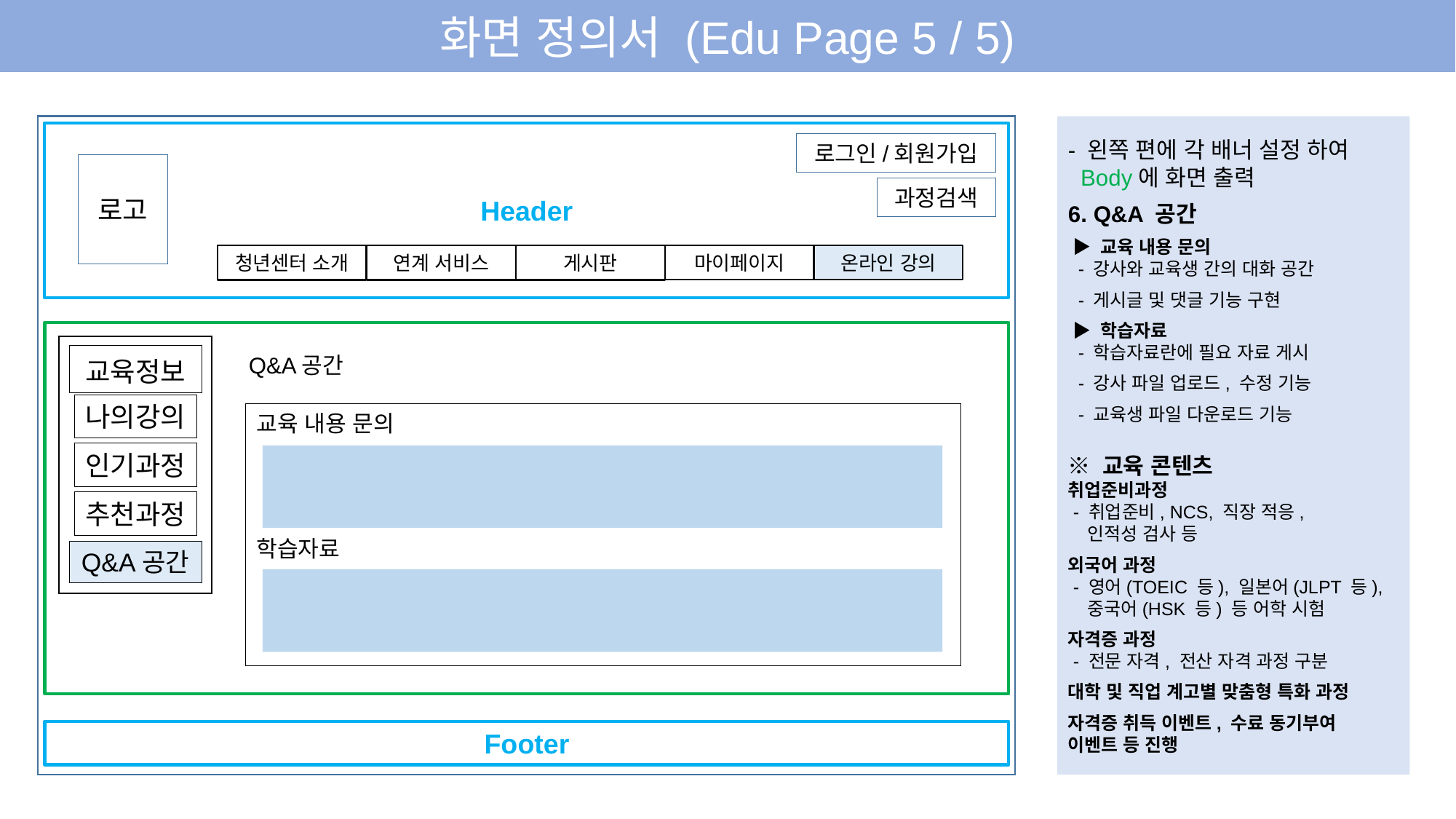

화면 정의서 (Edu Page 5 / 5)

- 왼쪽 편에 각 배너 설정 하여
  Body에 화면 출력

6. Q&A 공간

 ▶ 교육 내용 문의
  - 강사와 교육생 간의 대화 공간

  - 게시글 및 댓글 기능 구현

 ▶ 학습자료
  - 학습자료란에 필요 자료 게시

  - 강사 파일 업로드, 수정 기능

  - 교육생 파일 다운로드 기능

※ 교육 콘텐츠
취업준비과정
 - 취업준비, NCS, 직장 적응,
   인적성 검사 등

외국어 과정
 - 영어(TOEIC 등), 일본어(JLPT 등),
   중국어(HSK 등) 등 어학 시험

자격증 과정
 - 전문 자격, 전산 자격 과정 구분

대학 및 직업 계고별 맞춤형 특화 과정

자격증 취득 이벤트, 수료 동기부여
이벤트 등 진행

Header

로그인/회원가입

로고

과정검색
마이페이지
온라인 강의
청년센터 소개
연계 서비스
게시판

교육정보
Q&A공간
나의강의
교육 내용 문의

학습자료

인기과정

추천과정
Q&A공간

Footer